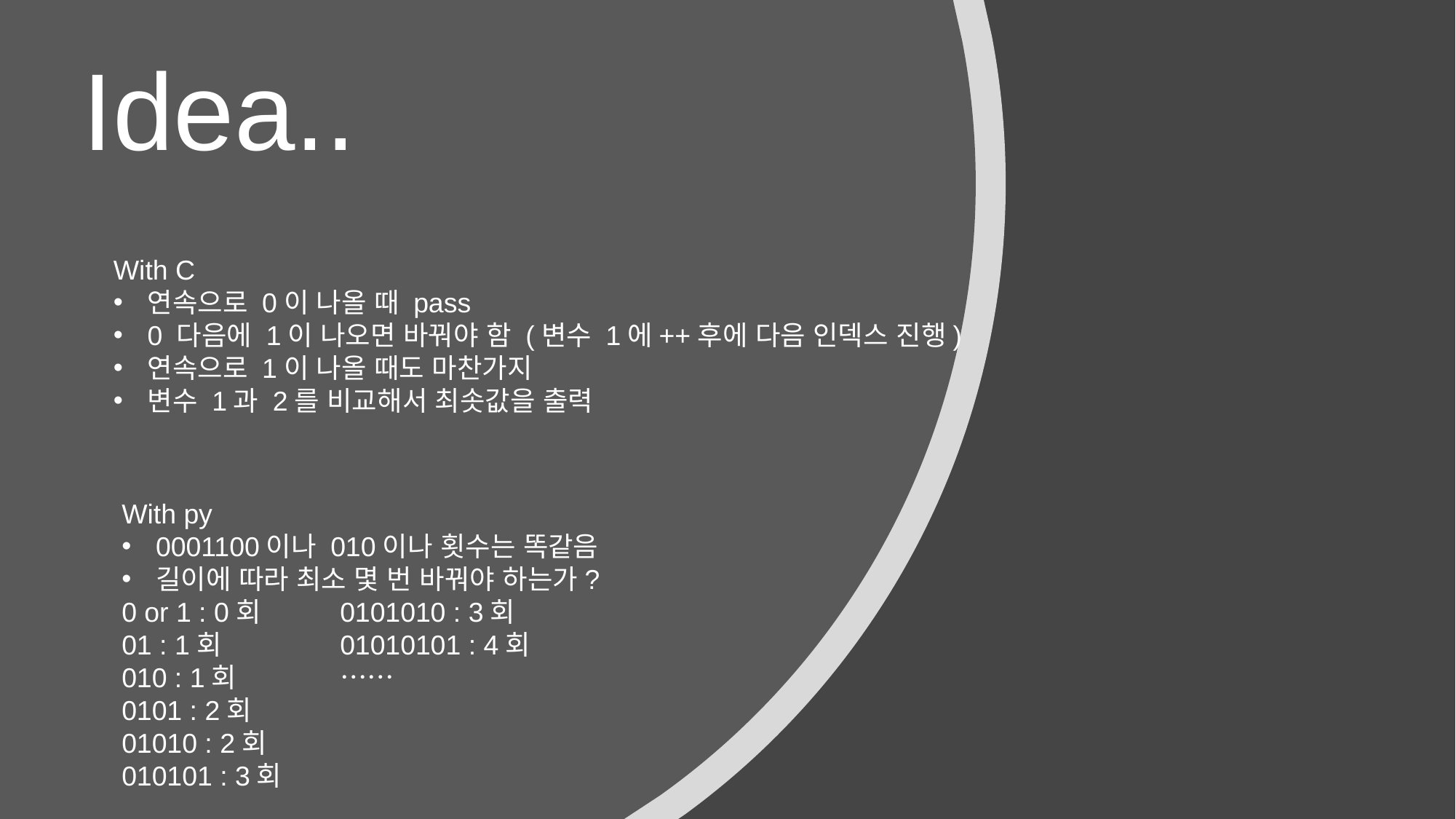

Idea..
With C
연속으로 0이 나올 때 pass
0 다음에 1이 나오면 바꿔야 함 (변수 1에++후에 다음 인덱스 진행)
연속으로 1이 나올 때도 마찬가지
변수 1과 2를 비교해서 최솟값을 출력
With py
0001100이나 010이나 횟수는 똑같음
길이에 따라 최소 몇 번 바꿔야 하는가?
0 or 1 : 0회	0101010 : 3회
01 : 1회		01010101 : 4회
010 : 1회	……
0101 : 2회
01010 : 2회
010101 : 3회